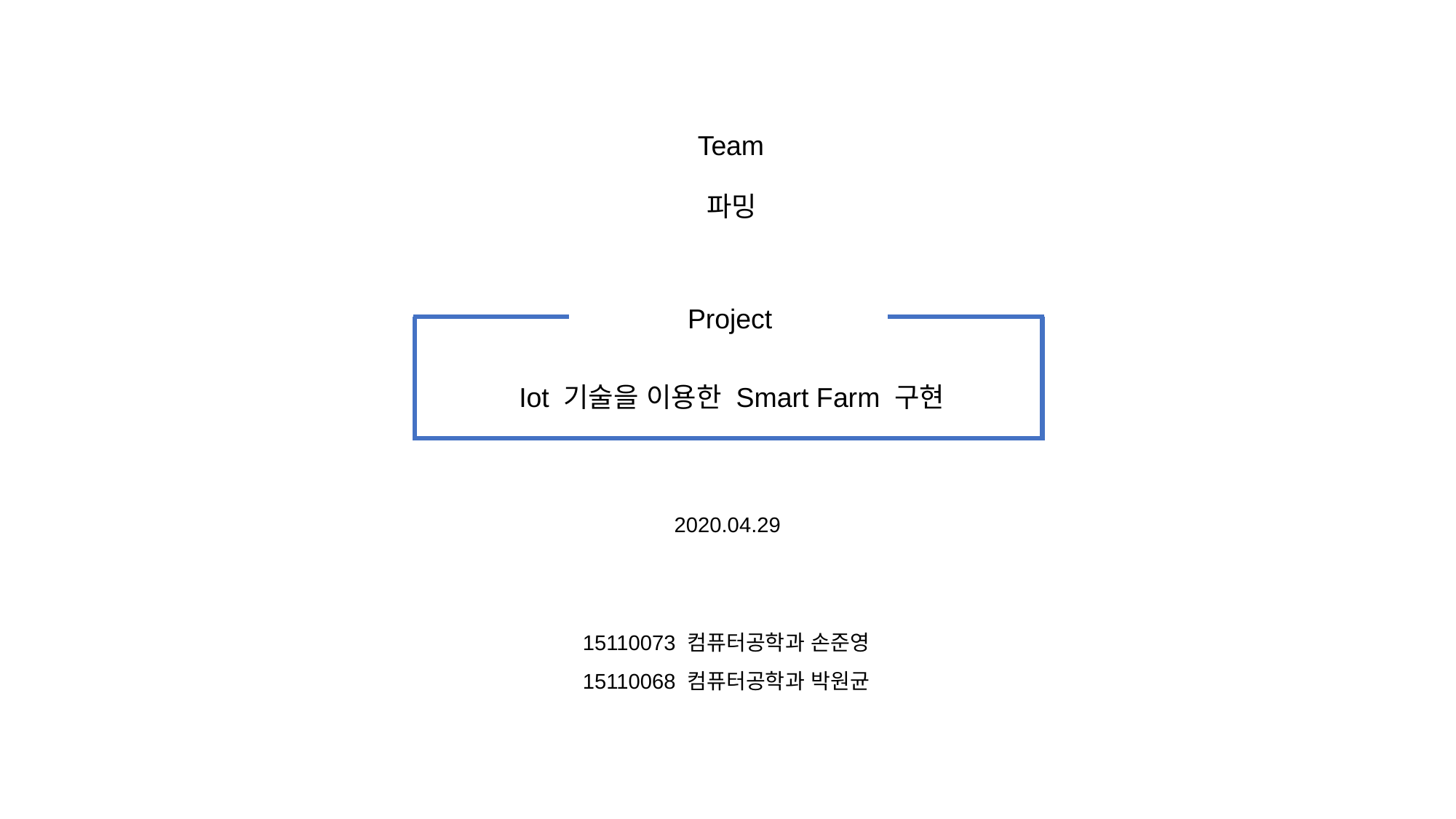

Team
파밍
Project
Iot 기술을 이용한 Smart Farm 구현
2020.04.29
15110073 컴퓨터공학과 손준영
15110068 컴퓨터공학과 박원균